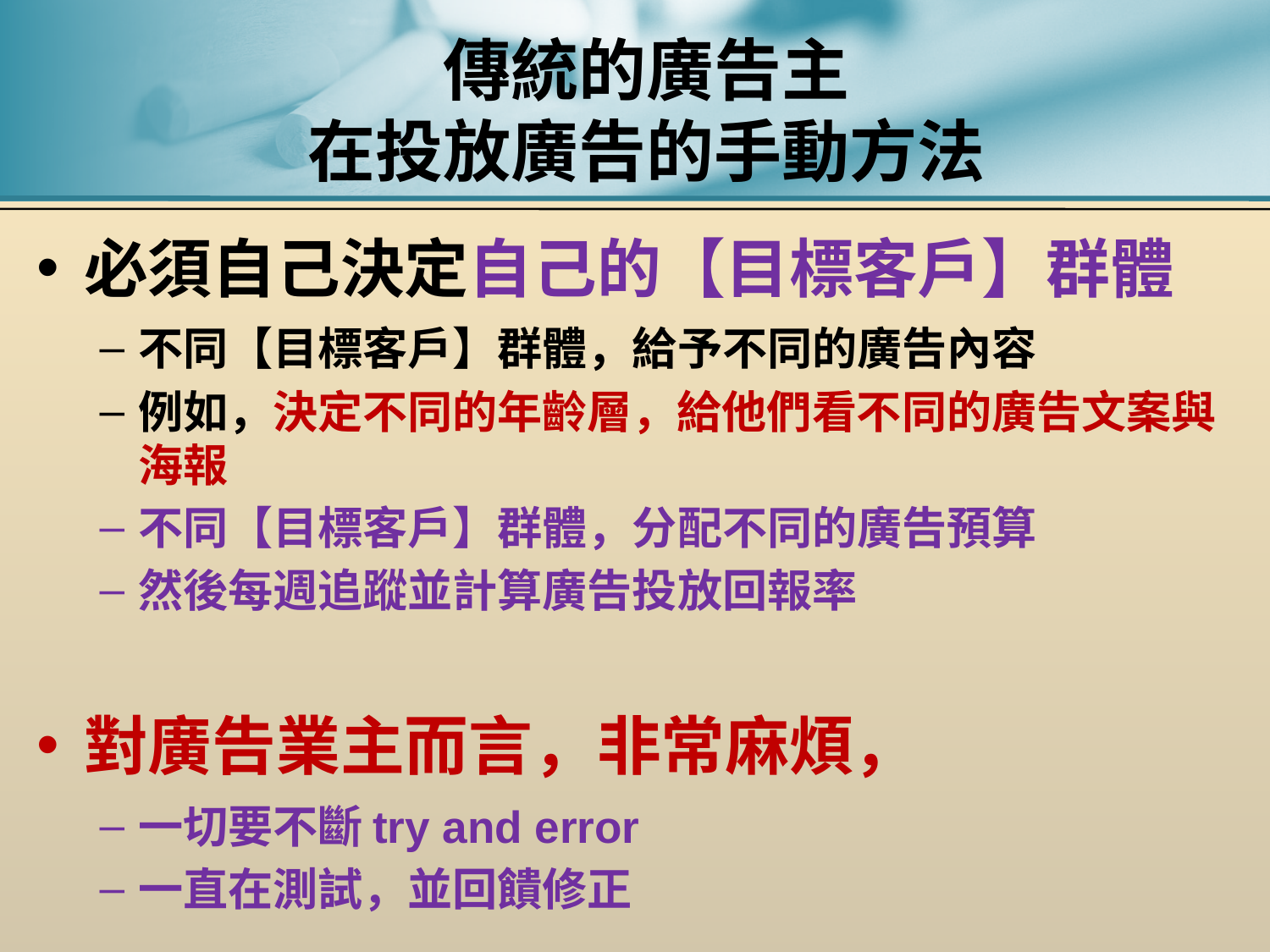

# 傳統的廣告主 在投放廣告的手動方法
必須自己決定自己的【目標客戶】群體
不同【目標客戶】群體，給予不同的廣告內容
例如，決定不同的年齡層，給他們看不同的廣告文案與海報
不同【目標客戶】群體，分配不同的廣告預算
然後每週追蹤並計算廣告投放回報率

對廣告業主而言，非常麻煩，
一切要不斷try and error
一直在測試，並回饋修正